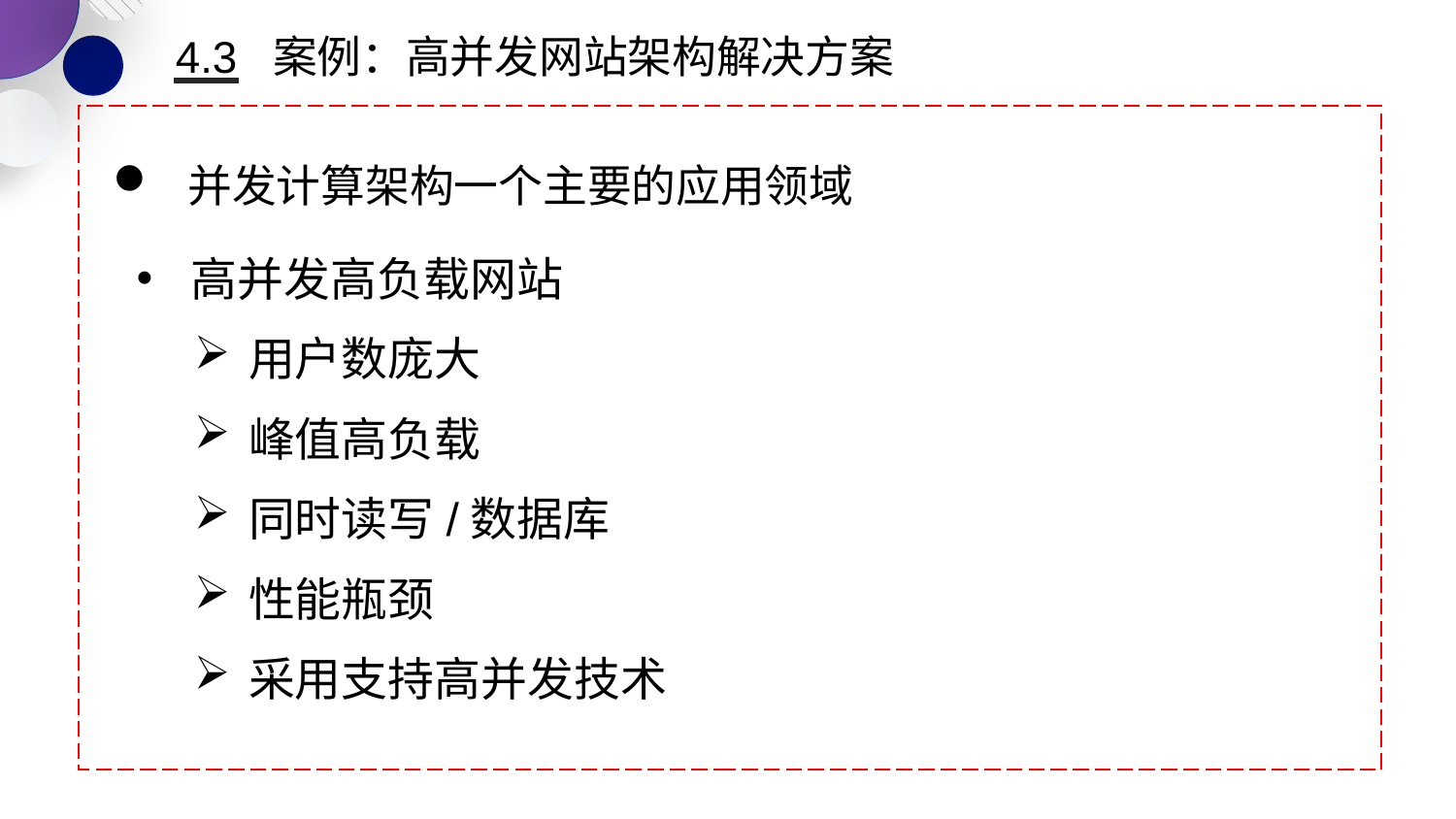

4.3  案例：高并发网站架构解决方案

  并发计算架构一个主要的应用领域
高并发高负载网站
用户数庞大
峰值高负载
同时读写/数据库
性能瓶颈
采用支持高并发技术